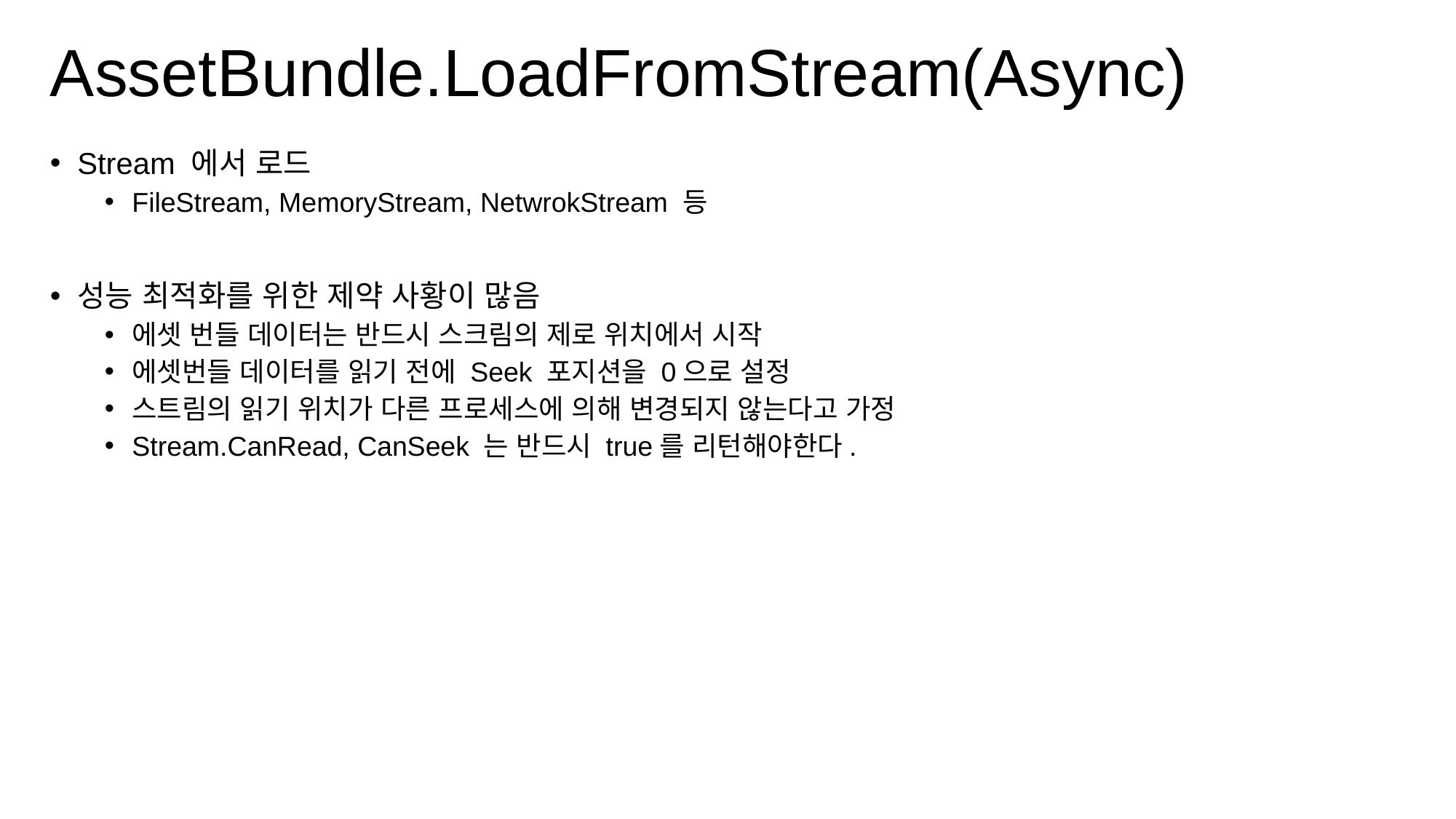

# AssetBundle.LoadFromStream(Async)
Stream 에서 로드
FileStream, MemoryStream, NetwrokStream 등

성능 최적화를 위한 제약 사황이 많음
에셋 번들 데이터는 반드시 스크림의 제로 위치에서 시작
에셋번들 데이터를 읽기 전에 Seek 포지션을 0으로 설정
스트림의 읽기 위치가 다른 프로세스에 의해 변경되지 않는다고 가정
Stream.CanRead, CanSeek 는 반드시 true를 리턴해야한다.